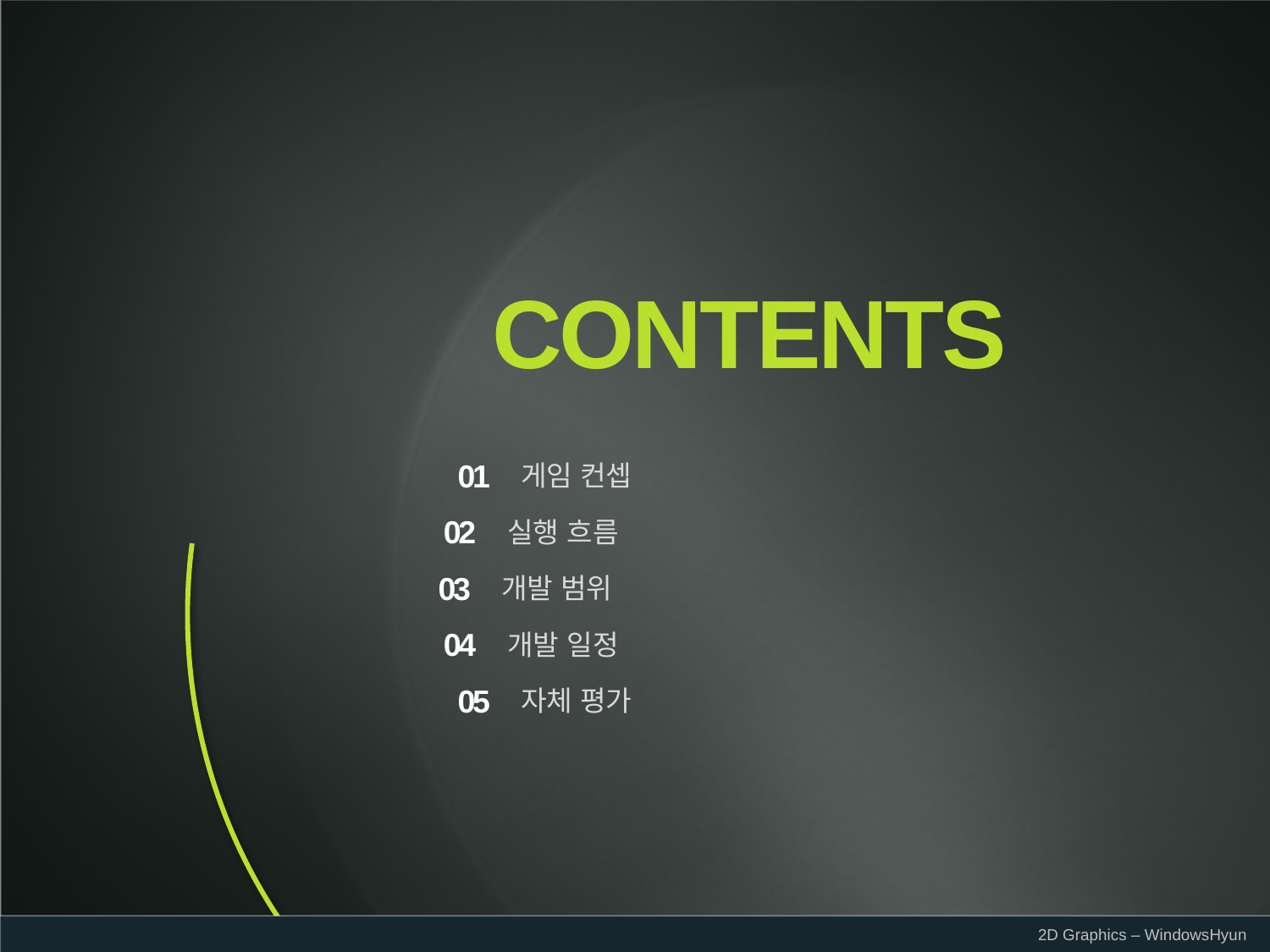

CONTENTS
01
게임 컨셉
02
실행 흐름
03
개발 범위
04
개발 일정
05
자체 평가